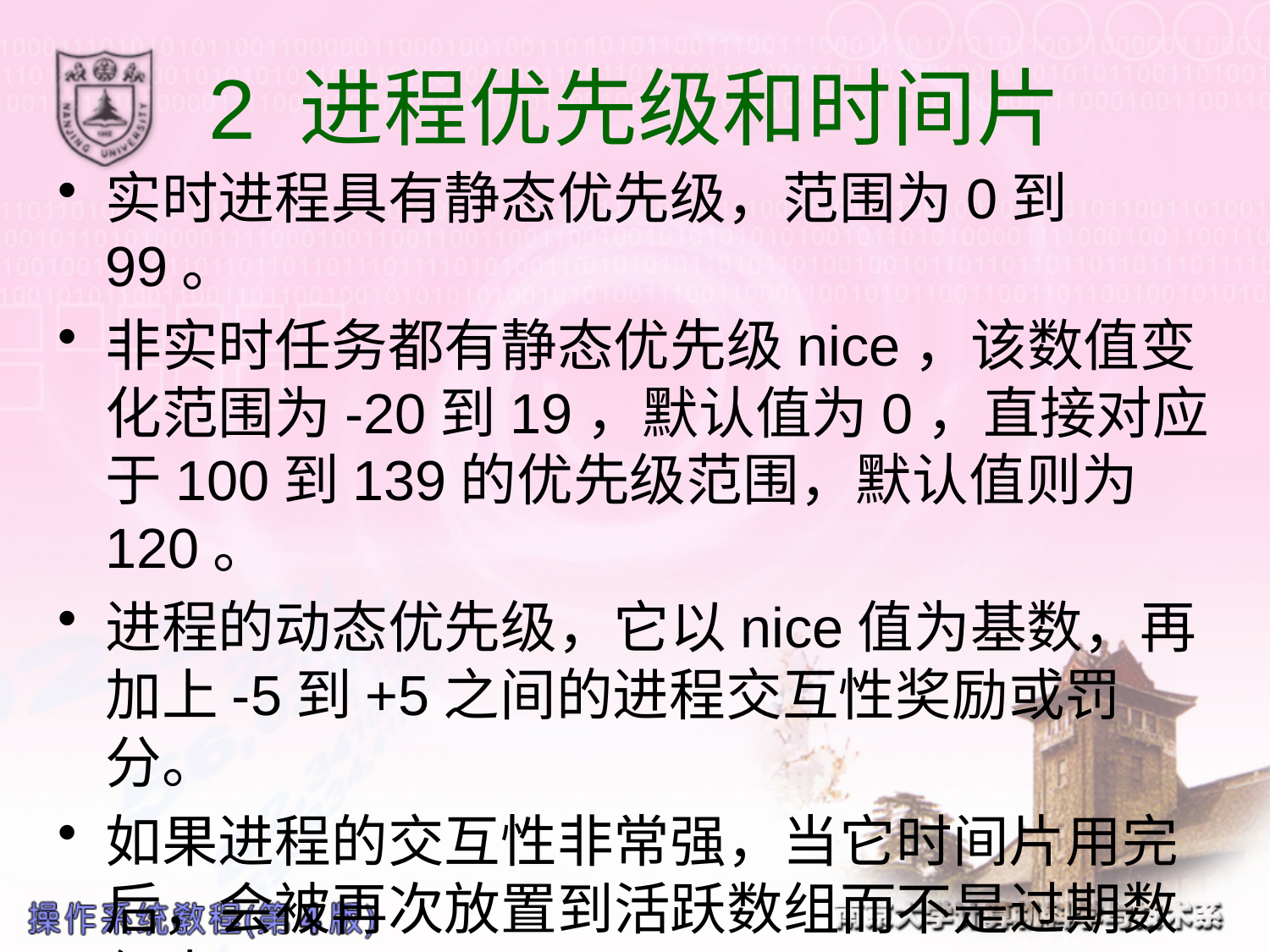

# 2 进程优先级和时间片
实时进程具有静态优先级，范围为0到99。
非实时任务都有静态优先级nice，该数值变化范围为-20到19，默认值为0，直接对应于100到139的优先级范围，默认值则为120。
进程的动态优先级，它以nice值为基数，再加上-5到+5之间的进程交互性奖励或罚分。
如果进程的交互性非常强，当它时间片用完后，会被再次放置到活跃数组而不是过期数组中。